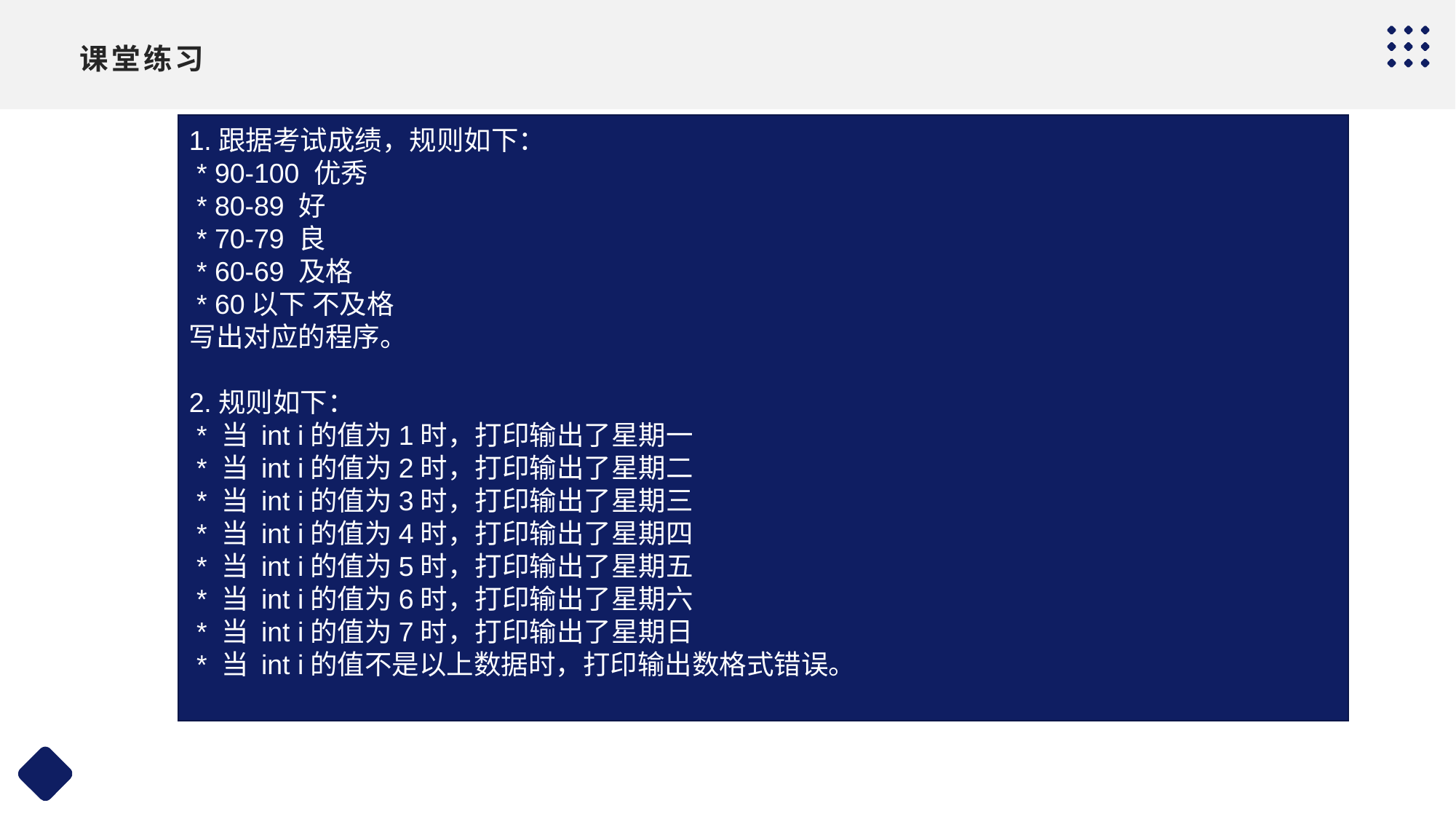

# 课堂练习
1.跟据考试成绩，规则如下：
 * 90-100 优秀
 * 80-89 好
 * 70-79 良
 * 60-69 及格
 * 60以下 不及格
写出对应的程序。

2.规则如下：
 * 当 int i的值为1时，打印输出了星期一
 * 当 int i的值为2时，打印输出了星期二
 * 当 int i的值为3时，打印输出了星期三
 * 当 int i的值为4时，打印输出了星期四
 * 当 int i的值为5时，打印输出了星期五
 * 当 int i的值为6时，打印输出了星期六
 * 当 int i的值为7时，打印输出了星期日
 * 当 int i的值不是以上数据时，打印输出数格式错误。